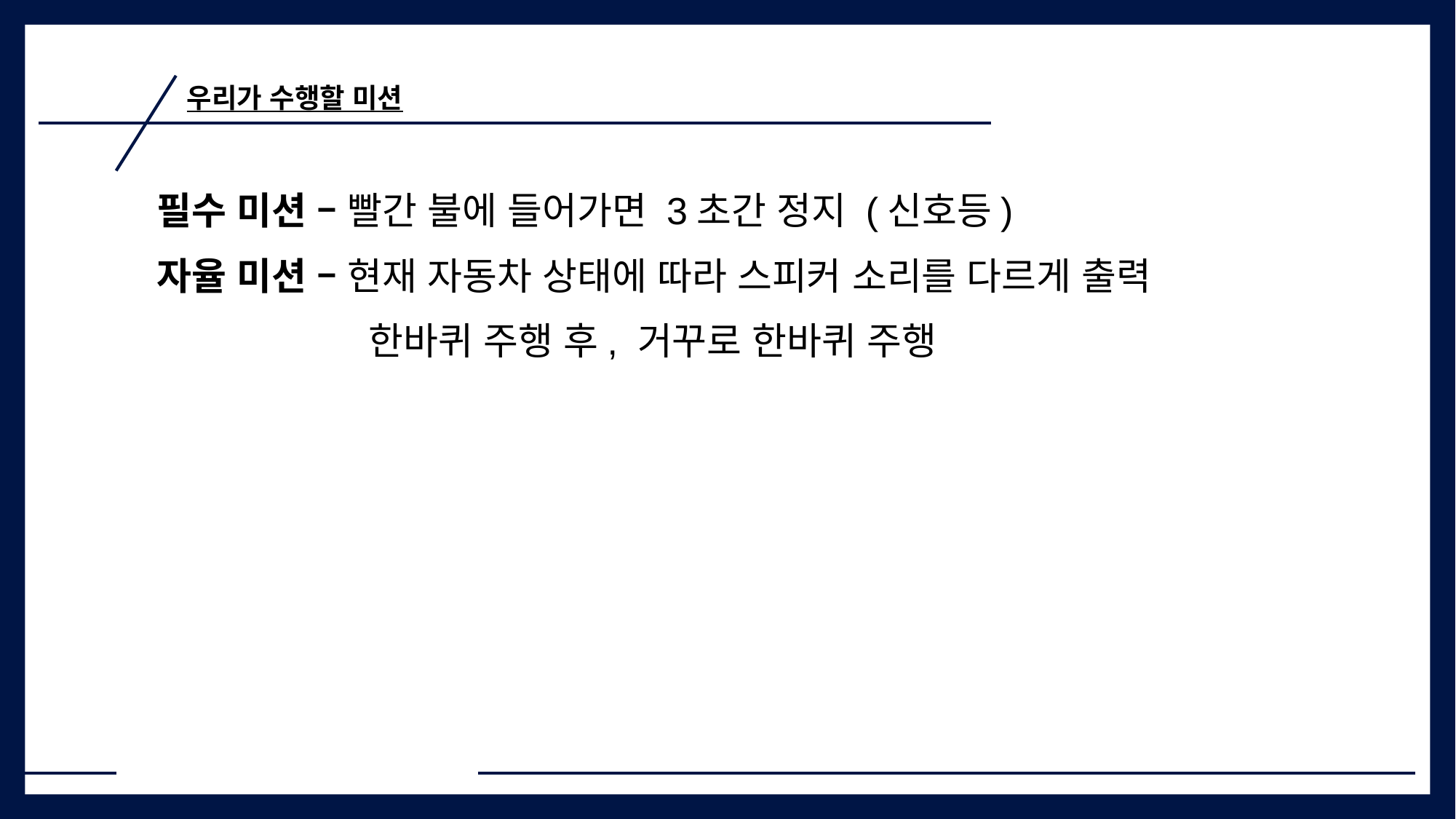

우리가 수행할 미션
필수 미션 – 빨간 불에 들어가면 3초간 정지 (신호등)

자율 미션 – 현재 자동차 상태에 따라 스피커 소리를 다르게 출력
한바퀴 주행 후, 거꾸로 한바퀴 주행